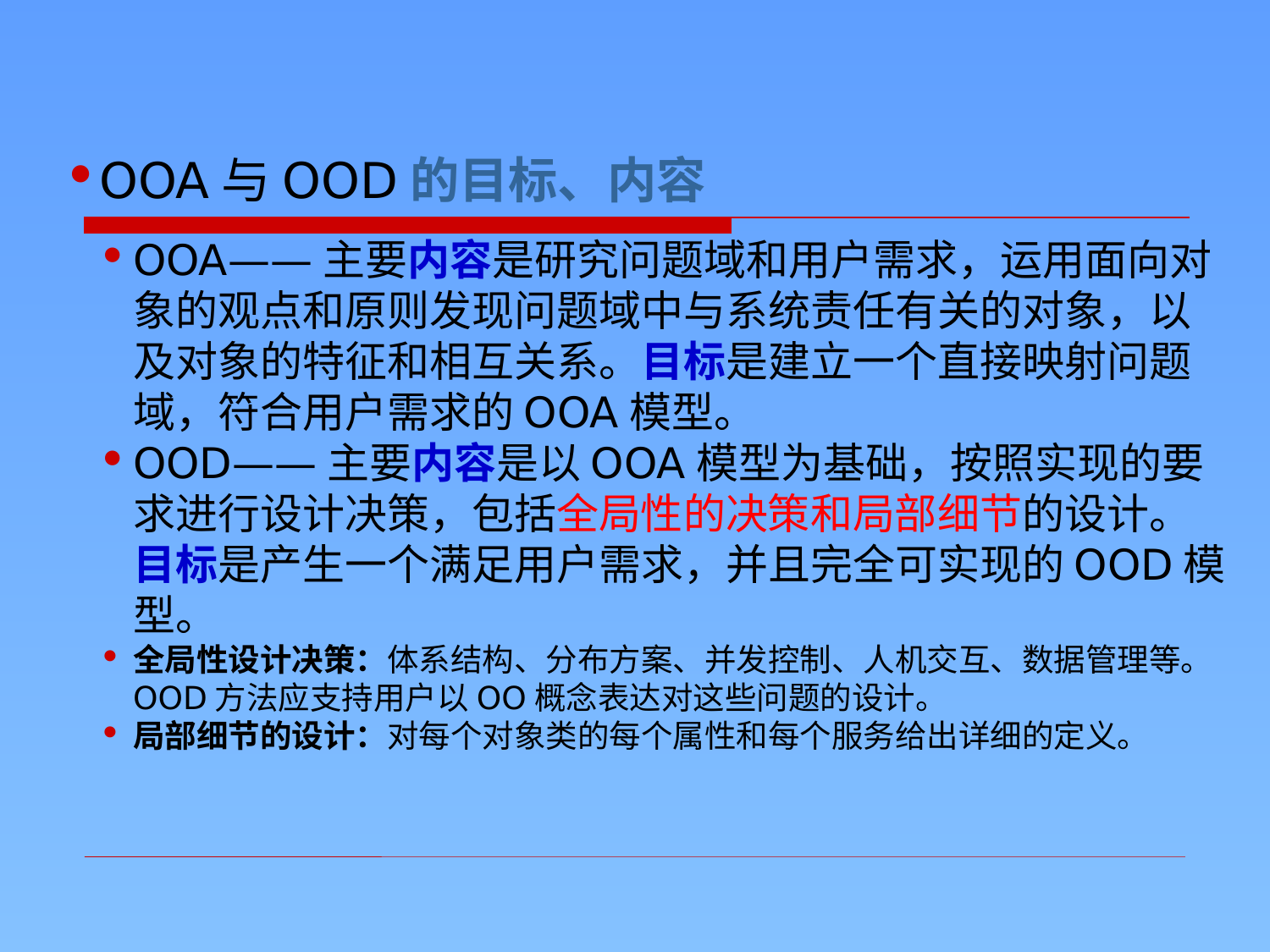

OOA与OOD的目标、内容

OOA——主要内容是研究问题域和用户需求，运用面向对象的观点和原则发现问题域中与系统责任有关的对象，以及对象的特征和相互关系。目标是建立一个直接映射问题域，符合用户需求的OOA模型。
OOD——主要内容是以OOA模型为基础，按照实现的要求进行设计决策，包括全局性的决策和局部细节的设计。目标是产生一个满足用户需求，并且完全可实现的OOD模型。
全局性设计决策：体系结构、分布方案、并发控制、人机交互、数据管理等。OOD方法应支持用户以OO概念表达对这些问题的设计。
局部细节的设计：对每个对象类的每个属性和每个服务给出详细的定义。